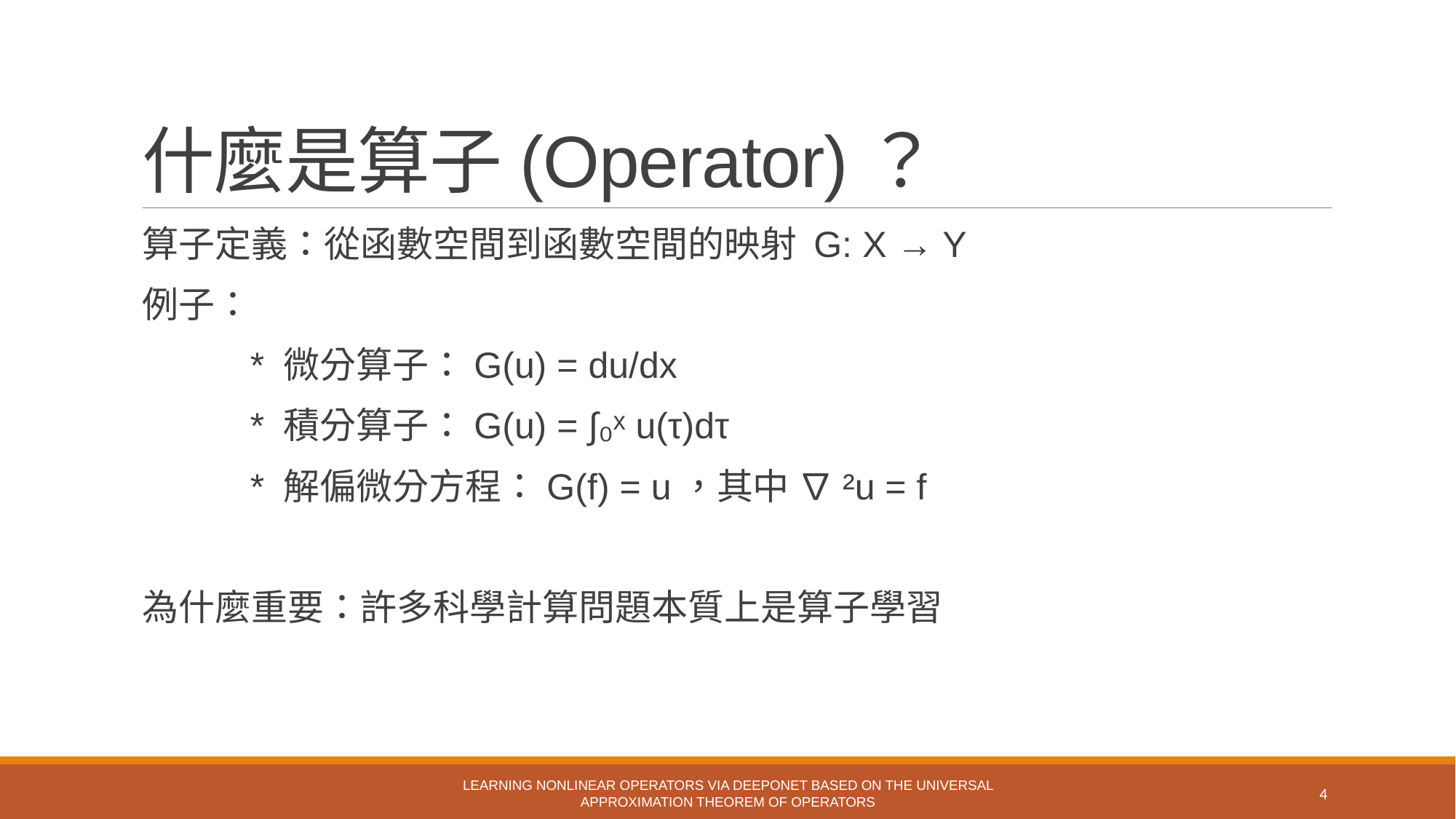

# 什麼是算子(Operator)？
算子定義：從函數空間到函數空間的映射 G: X → Y
例子：
	 * 微分算子：G(u) = du/dx
 	 * 積分算子：G(u) = ∫₀ˣ u(τ)dτ
	 * 解偏微分方程：G(f) = u，其中 ∇²u = f

為什麼重要：許多科學計算問題本質上是算子學習

Learning nonlinear operators via DeepONet based on the universal approximation theorem of operators
4